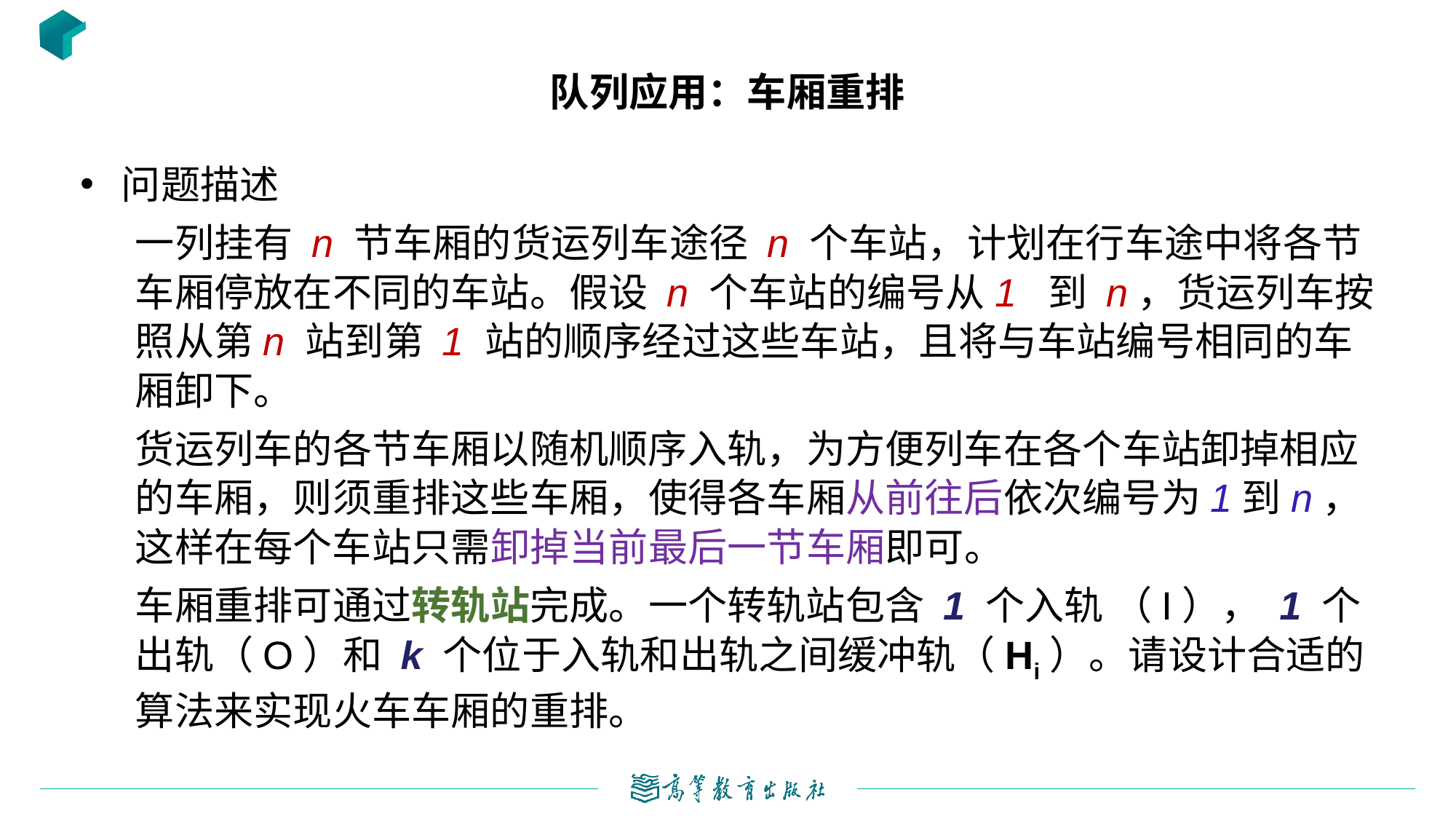

# 队列应用：车厢重排
问题描述
一列挂有 n 节车厢的货运列车途径 n 个车站，计划在行车途中将各节车厢停放在不同的车站。假设 n 个车站的编号从1  到 n，货运列车按照从第n 站到第 1 站的顺序经过这些车站，且将与车站编号相同的车厢卸下。
货运列车的各节车厢以随机顺序入轨，为方便列车在各个车站卸掉相应的车厢，则须重排这些车厢，使得各车厢从前往后依次编号为1到n，这样在每个车站只需卸掉当前最后一节车厢即可。
车厢重排可通过转轨站完成。一个转轨站包含 1 个入轨 （I）， 1 个出轨（O）和 k 个位于入轨和出轨之间缓冲轨（Hi）。请设计合适的算法来实现火车车厢的重排。